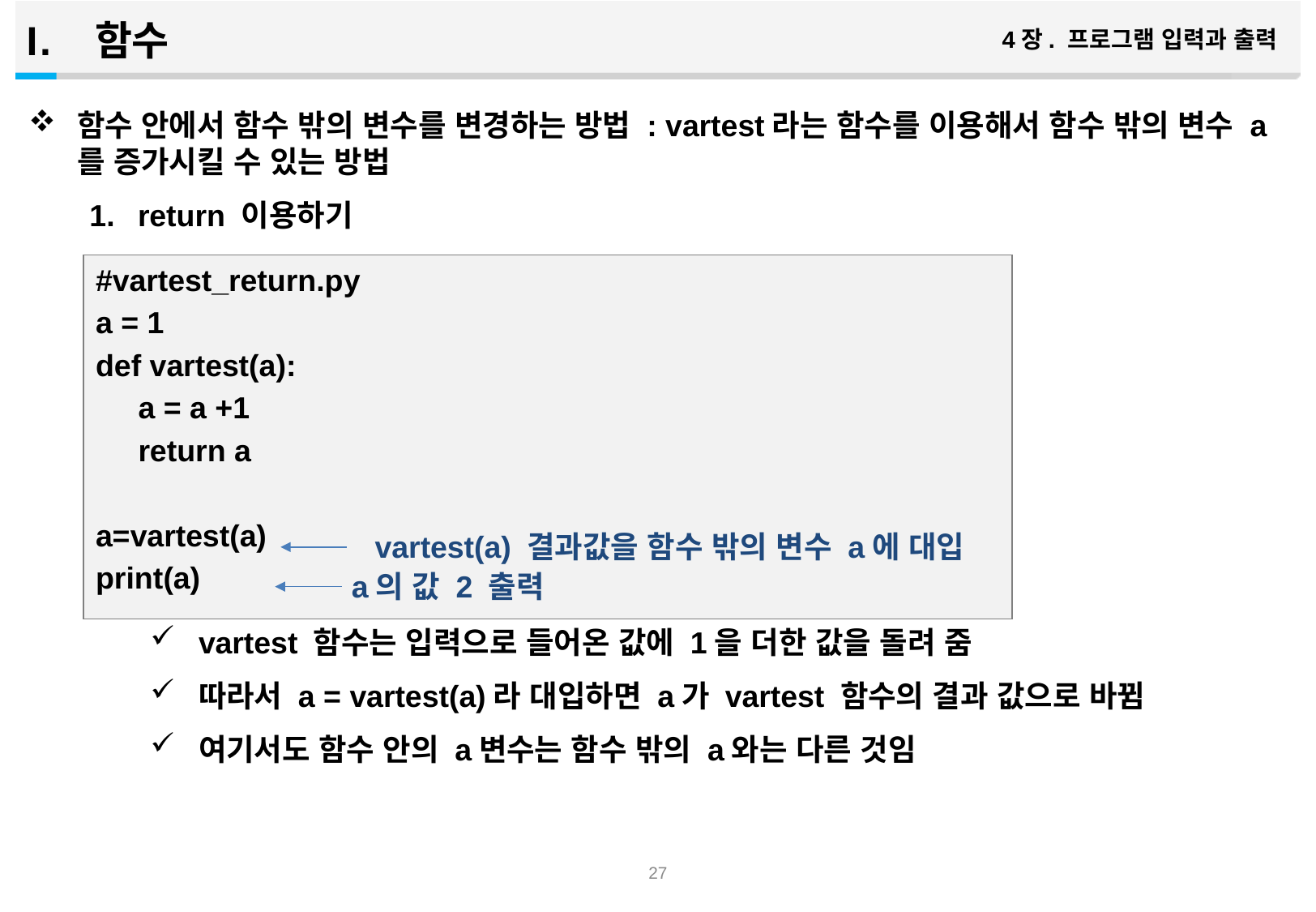

함수
4장. 프로그램 입력과 출력
함수 안에서 함수 밖의 변수를 변경하는 방법 : vartest라는 함수를 이용해서 함수 밖의 변수 a를 증가시킬 수 있는 방법
return 이용하기

vartest 함수는 입력으로 들어온 값에 1을 더한 값을 돌려 줌
따라서 a = vartest(a)라 대입하면 a가 vartest 함수의 결과 값으로 바뀜
여기서도 함수 안의 a변수는 함수 밖의 a와는 다른 것임
#vartest_return.py
a = 1
def vartest(a):
     a = a +1
     return a

a=vartest(a)
print(a)

vartest(a) 결과값을 함수 밖의 변수 a에 대입
a의 값 2 출력
27